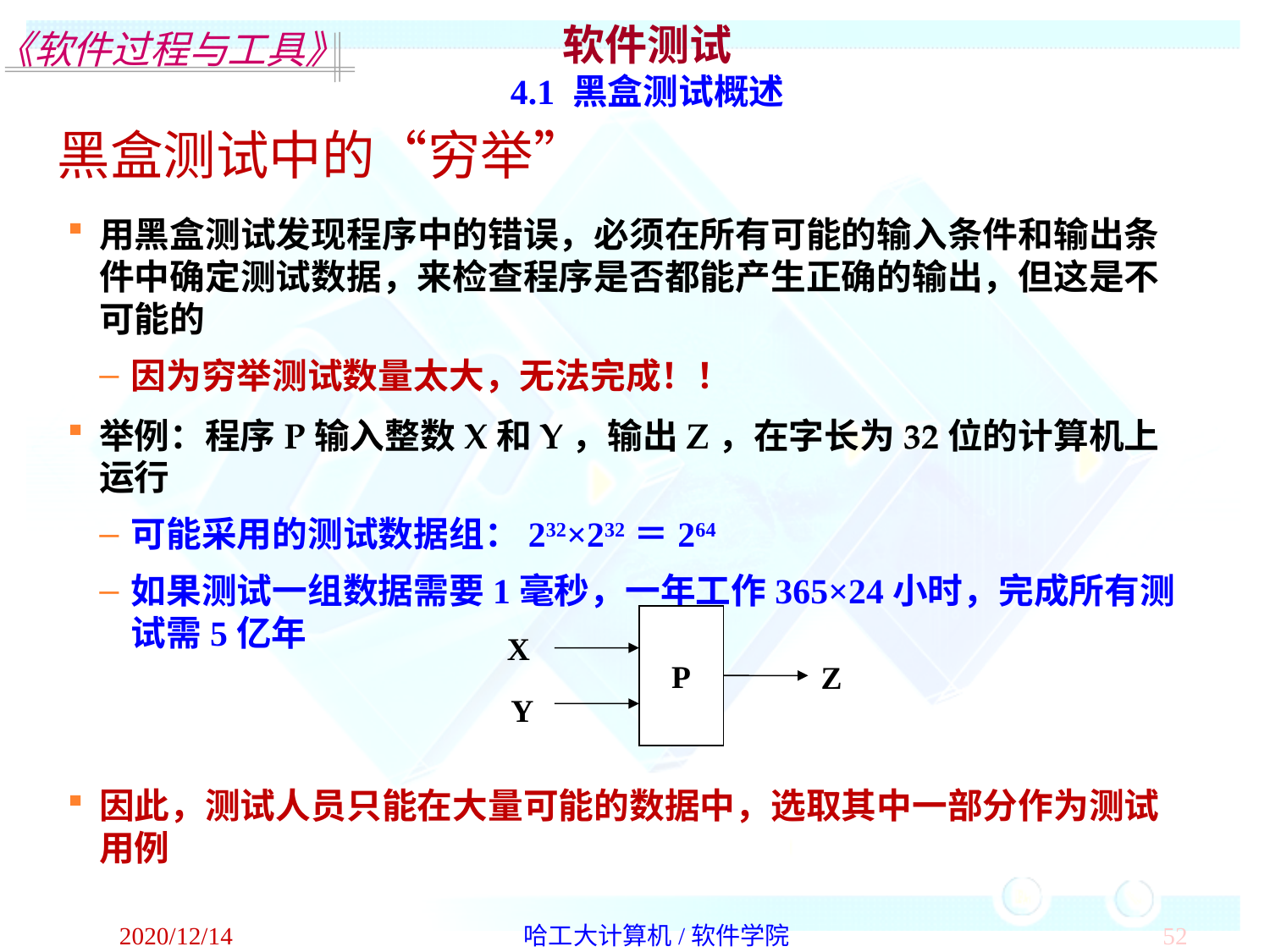

软件测试
4.1 黑盒测试概述
黑盒测试中的“穷举”
用黑盒测试发现程序中的错误，必须在所有可能的输入条件和输出条件中确定测试数据，来检查程序是否都能产生正确的输出，但这是不可能的
因为穷举测试数量太大，无法完成！！
举例：程序P输入整数X和Y，输出Z，在字长为32位的计算机上运行
可能采用的测试数据组：232×232＝264
如果测试一组数据需要1毫秒，一年工作365×24小时，完成所有测试需5亿年

因此，测试人员只能在大量可能的数据中，选取其中一部分作为测试用例
P
X

Z

Y